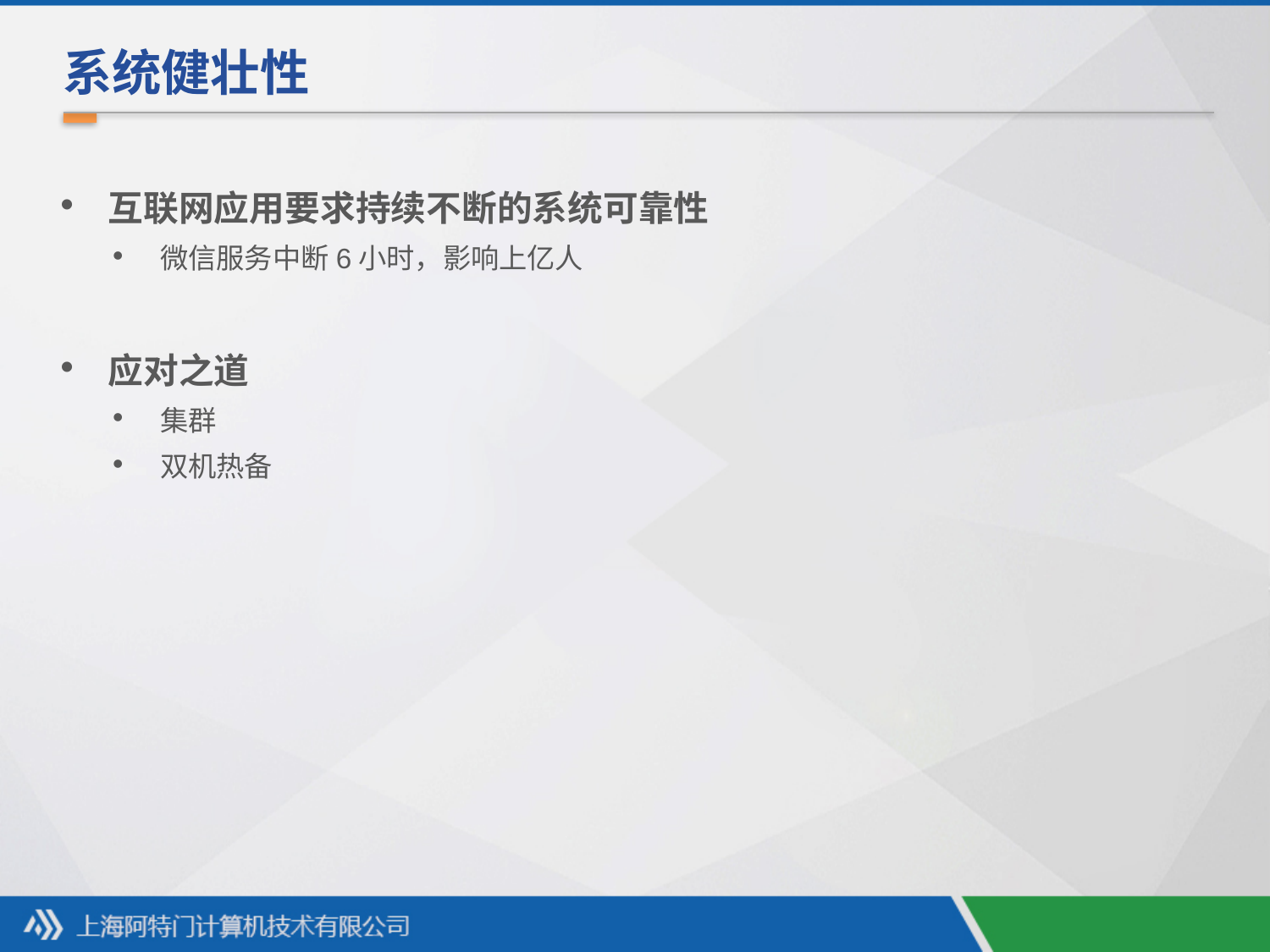

系统健壮性

互联网应用要求持续不断的系统可靠性
微信服务中断6小时，影响上亿人

应对之道
集群
双机热备